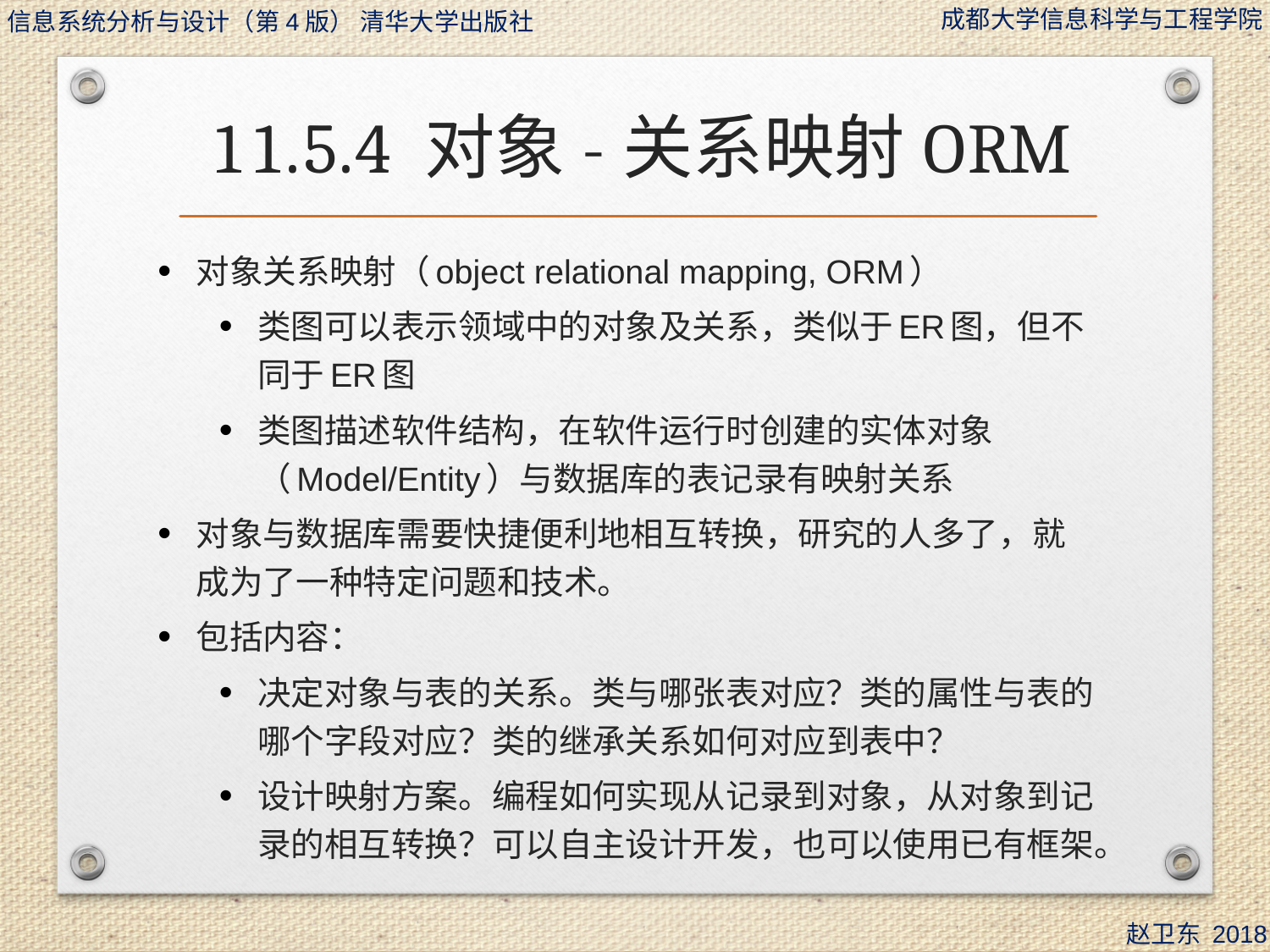

# 11.5.4 对象-关系映射ORM
对象关系映射（object relational mapping, ORM）
类图可以表示领域中的对象及关系，类似于ER图，但不同于ER图
类图描述软件结构，在软件运行时创建的实体对象（Model/Entity）与数据库的表记录有映射关系
对象与数据库需要快捷便利地相互转换，研究的人多了，就成为了一种特定问题和技术。
包括内容：
决定对象与表的关系。类与哪张表对应？类的属性与表的哪个字段对应？类的继承关系如何对应到表中？
设计映射方案。编程如何实现从记录到对象，从对象到记录的相互转换？可以自主设计开发，也可以使用已有框架。